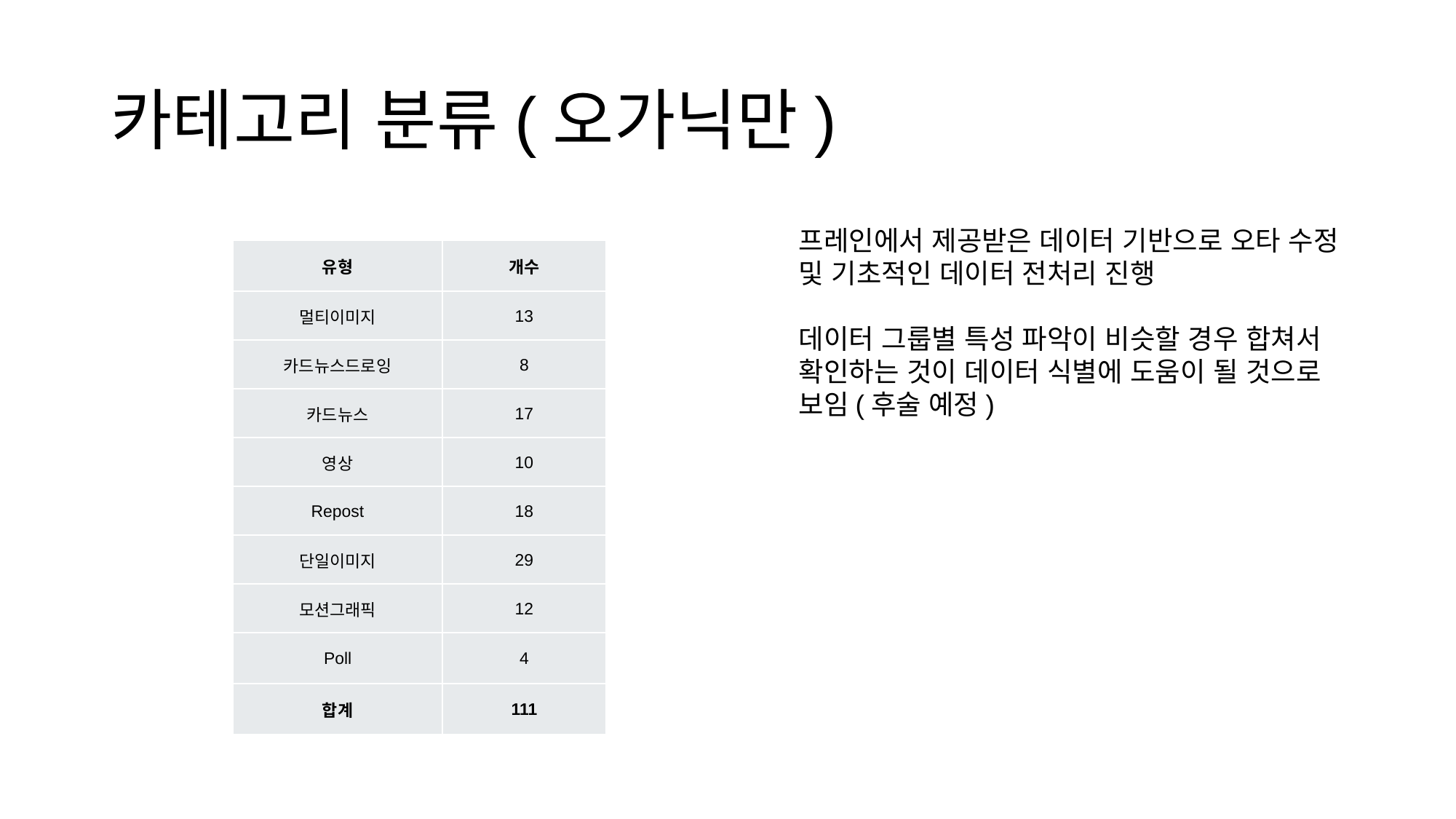

# 카테고리 분류(오가닉만)
프레인에서 제공받은 데이터 기반으로 오타 수정 및 기초적인 데이터 전처리 진행

데이터 그룹별 특성 파악이 비슷할 경우 합쳐서 확인하는 것이 데이터 식별에 도움이 될 것으로 보임(후술 예정)
| 유형 | 개수 |
| --- | --- |
| 멀티이미지 | 13 |
| 카드뉴스드로잉 | 8 |
| 카드뉴스 | 17 |
| 영상 | 10 |
| Repost | 18 |
| 단일이미지 | 29 |
| 모션그래픽 | 12 |
| Poll | 4 |
| 합계 | 111 |